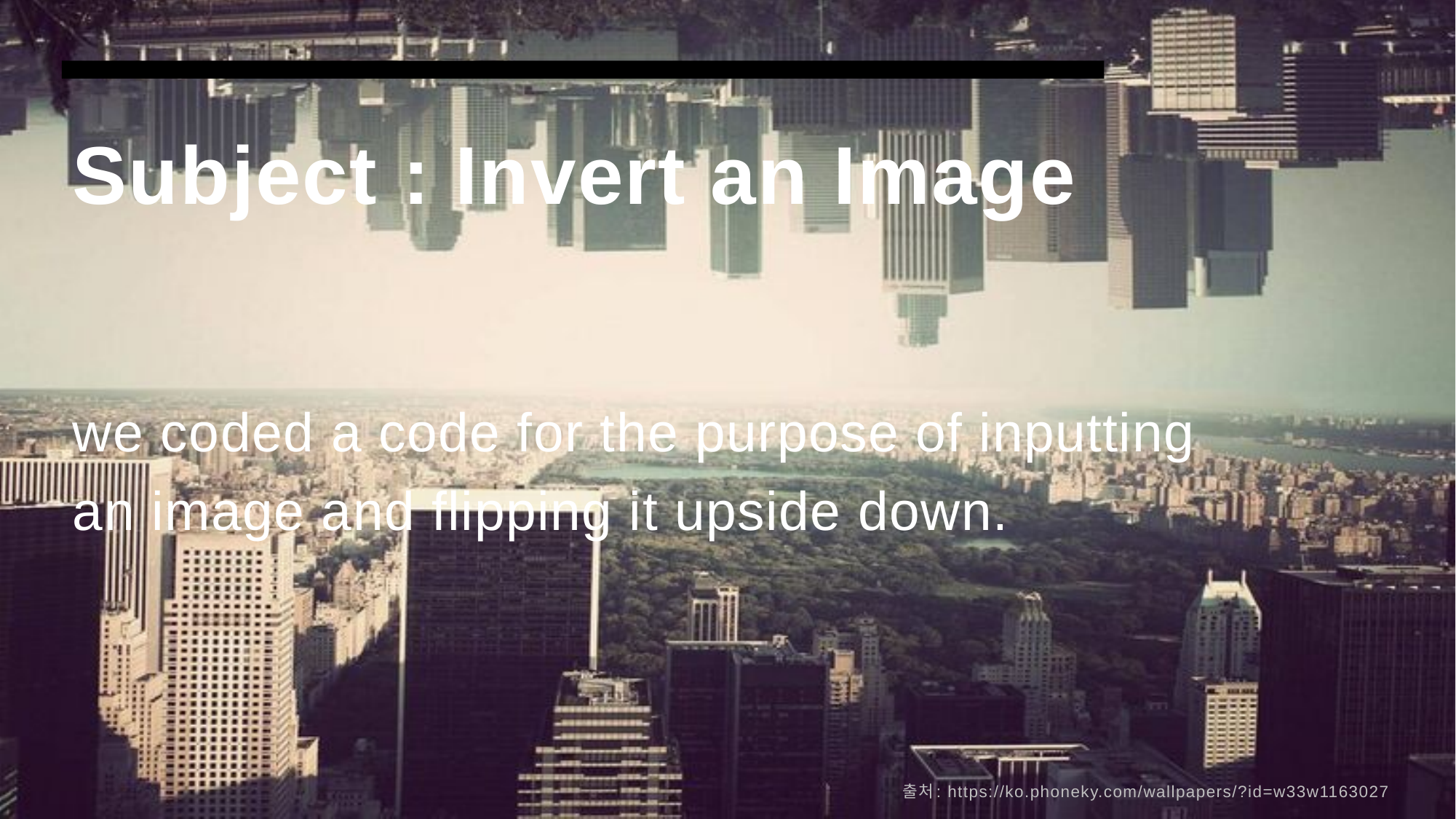

# Subject : Invert an Image
we coded a code for the purpose of inputting an image and flipping it upside down.
출처: https://ko.phoneky.com/wallpapers/?id=w33w1163027